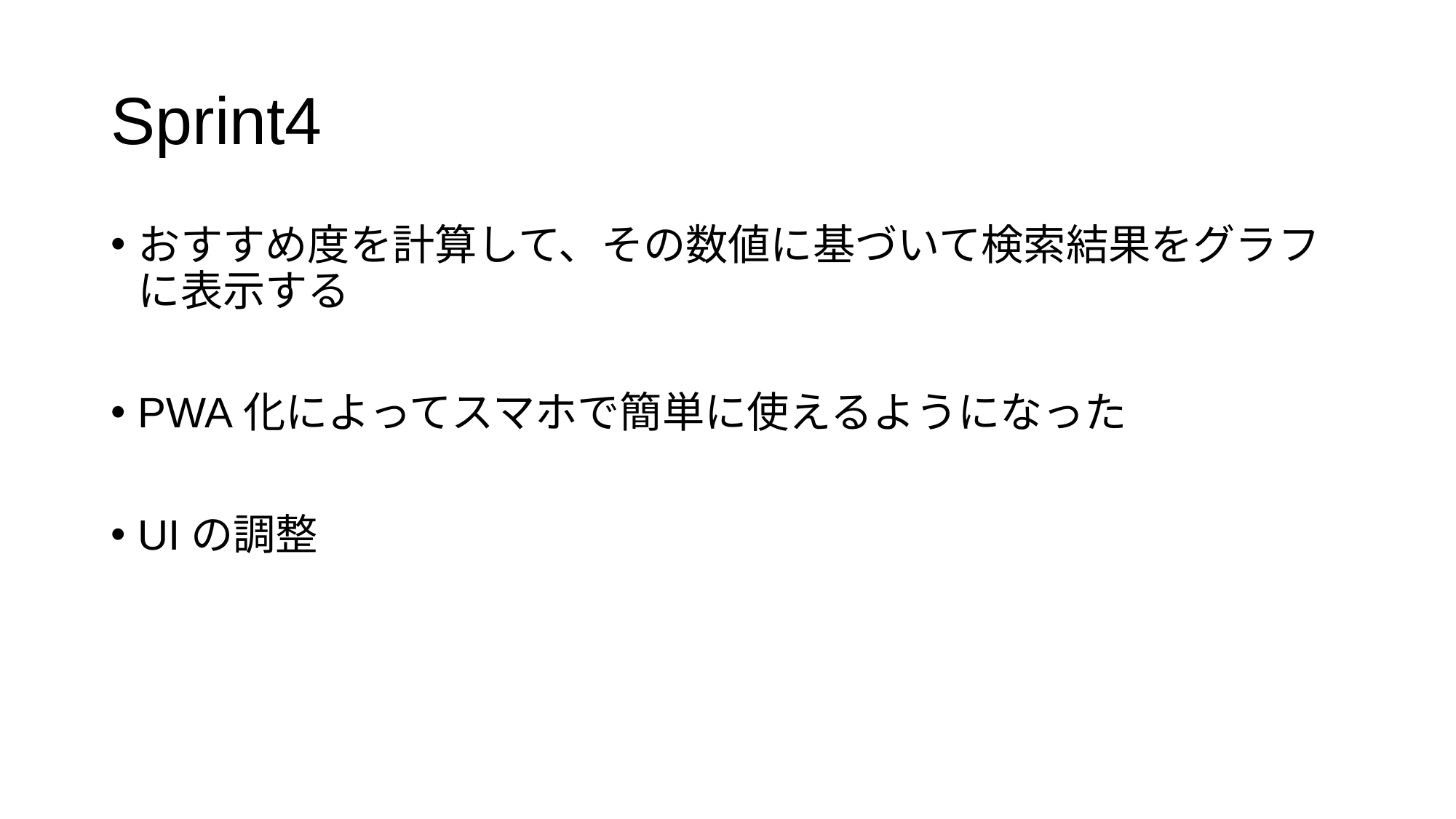

# Sprint4
おすすめ度を計算して、その数値に基づいて検索結果をグラフに表示する

PWA化によってスマホで簡単に使えるようになった

UIの調整